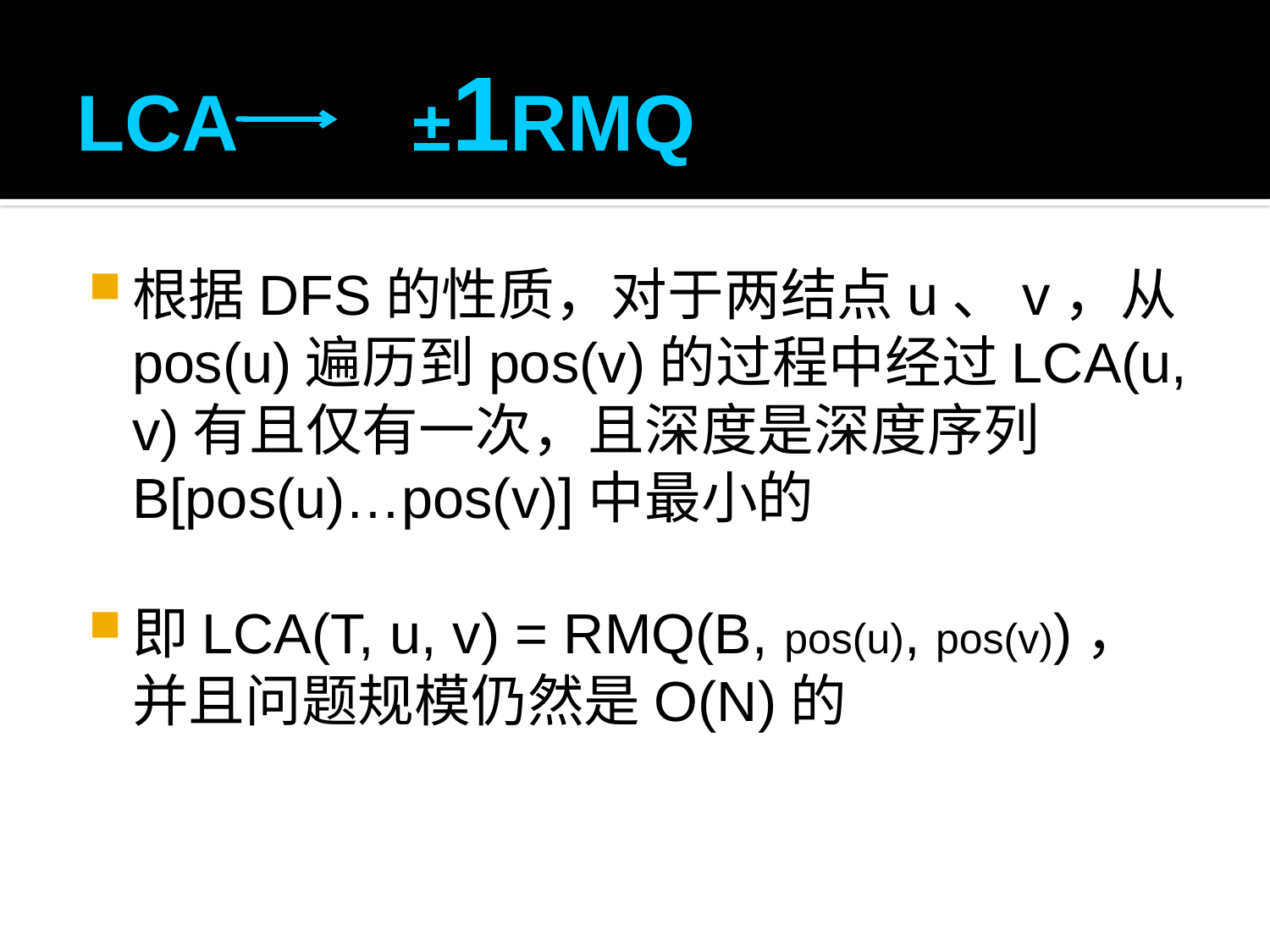

# LCA        ±1RMQ
根据DFS的性质，对于两结点u、v，从pos(u)遍历到pos(v)的过程中经过LCA(u, v)有且仅有一次，且深度是深度序列B[pos(u)…pos(v)]中最小的

即LCA(T, u, v) = RMQ(B, pos(u), pos(v))，并且问题规模仍然是O(N)的